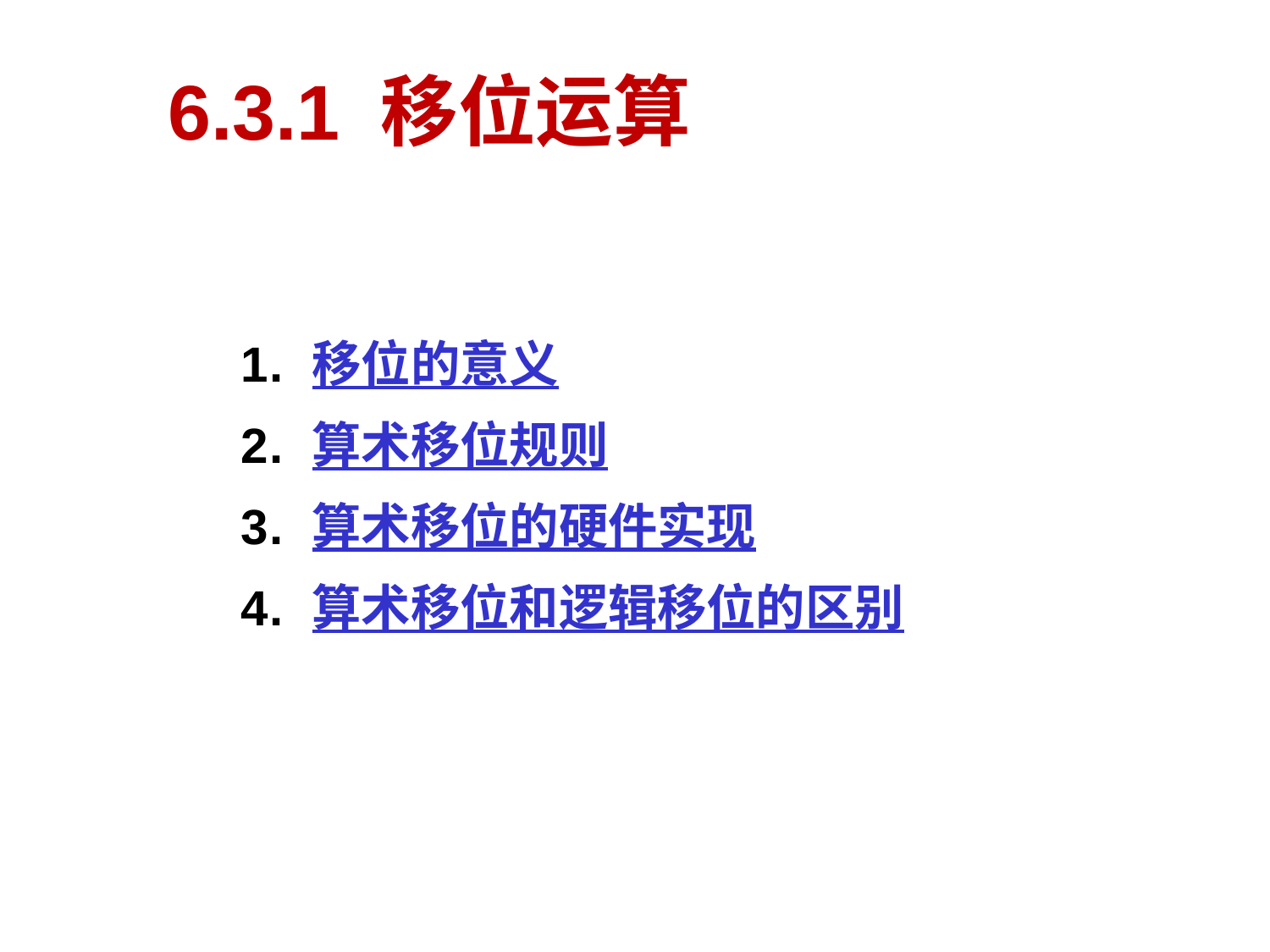

# 6.3.1 移位运算
移位的意义
算术移位规则
算术移位的硬件实现
算术移位和逻辑移位的区别